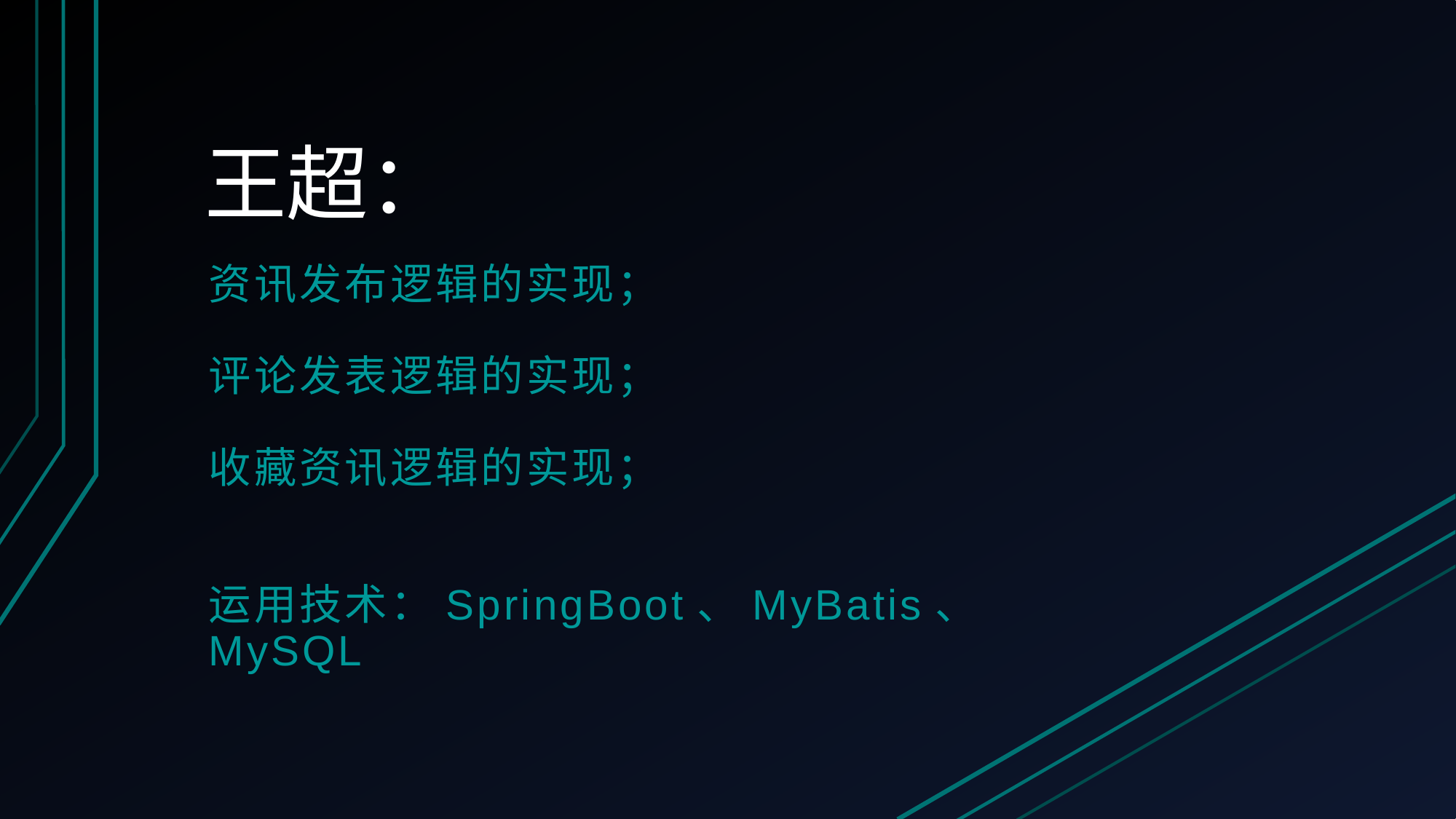

# 王超：
资讯发布逻辑的实现；

评论发表逻辑的实现；

收藏资讯逻辑的实现；

运用技术：SpringBoot、MyBatis、MySQL